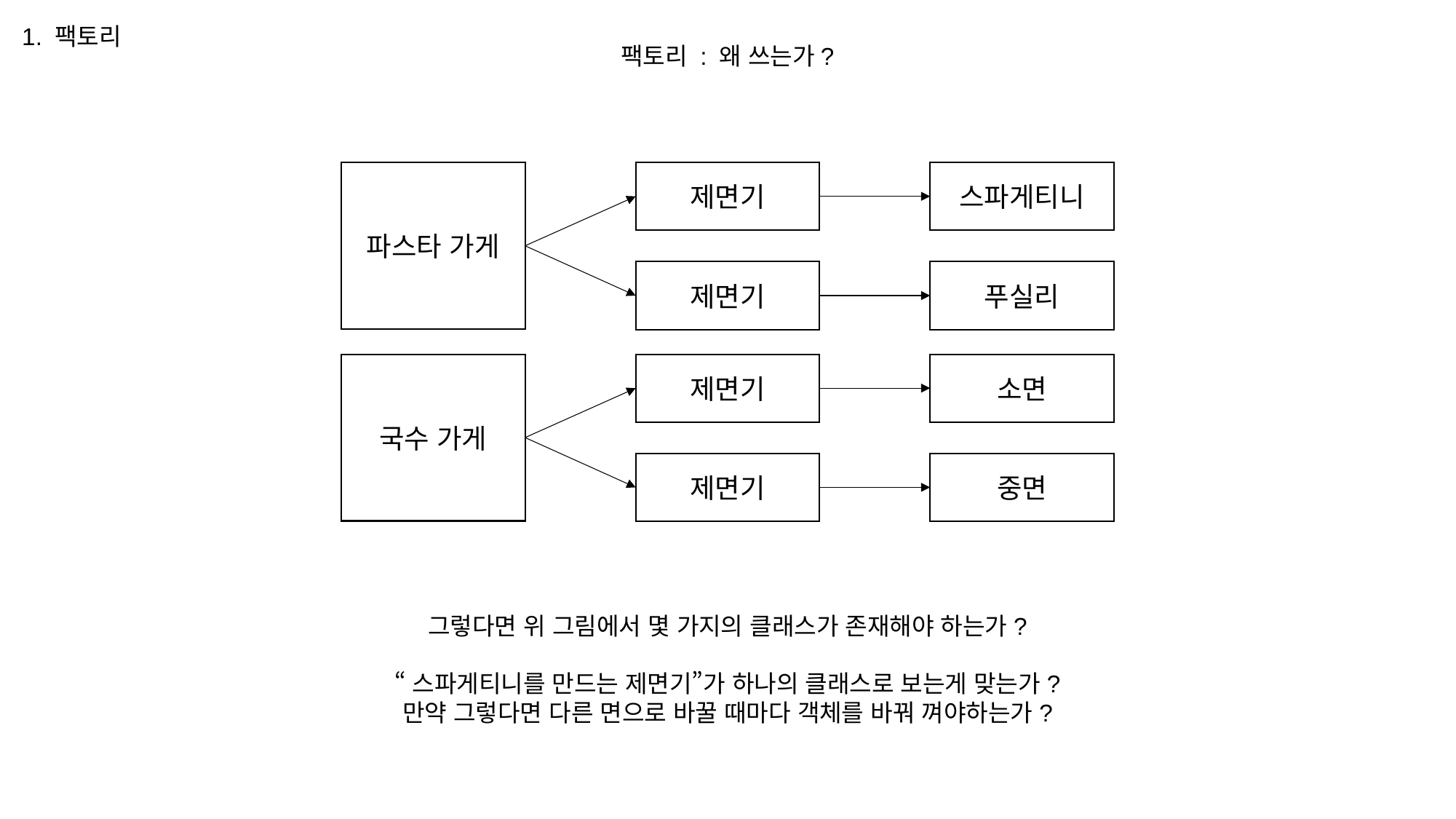

1. 팩토리
팩토리 : 왜 쓰는가?
파스타 가게
제면기
스파게티니
제면기
푸실리
국수 가게
제면기
소면
제면기
중면
그렇다면 위 그림에서 몇 가지의 클래스가 존재해야 하는가?

“스파게티니를 만드는 제면기”가 하나의 클래스로 보는게 맞는가?
만약 그렇다면 다른 면으로 바꿀 때마다 객체를 바꿔 껴야하는가?